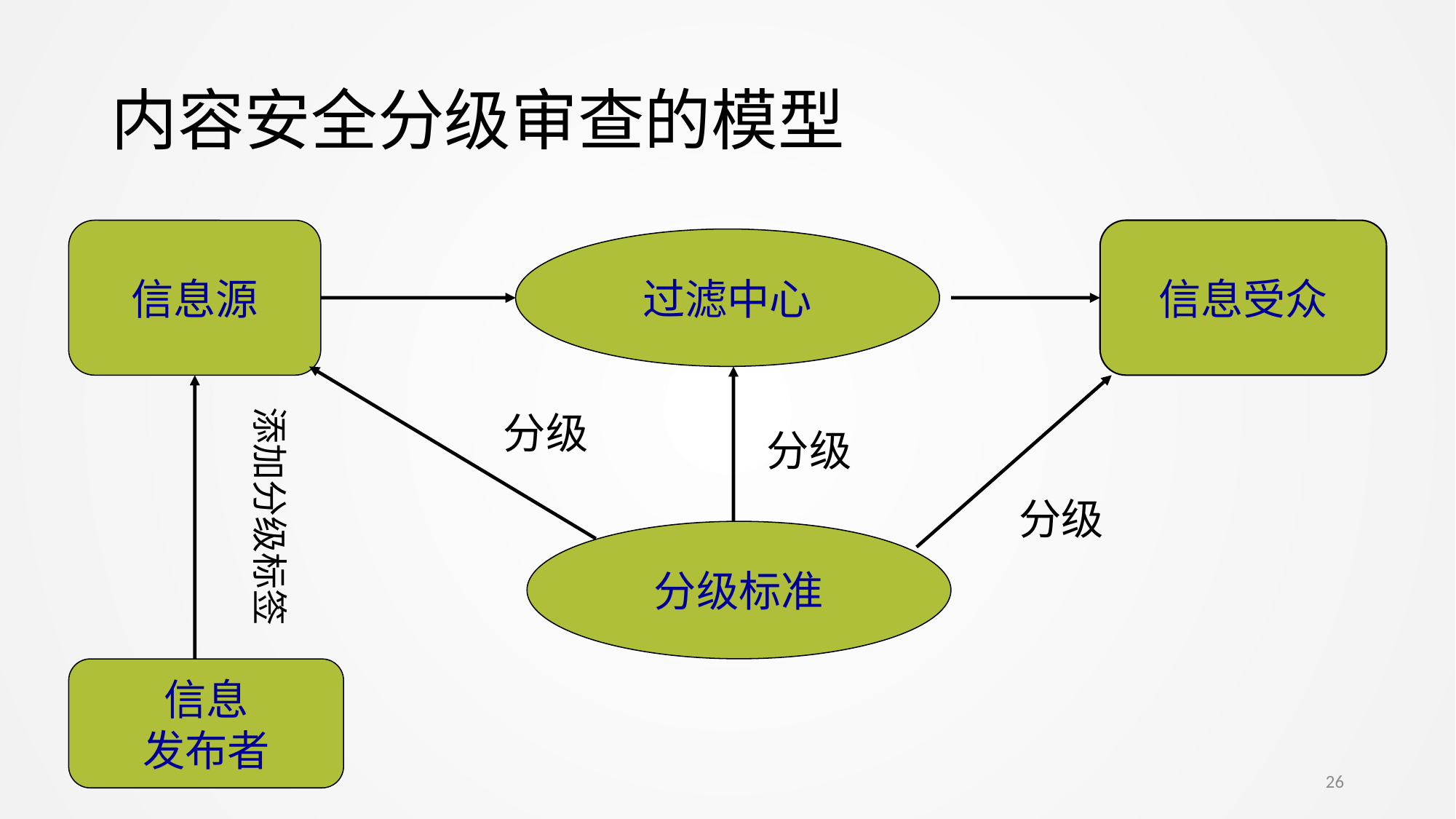

# 内容安全分级审查的模型
信息源
信息受众
过滤中心

添加分级标签
分级
分级
分级
分级标准
信息
发布者
26